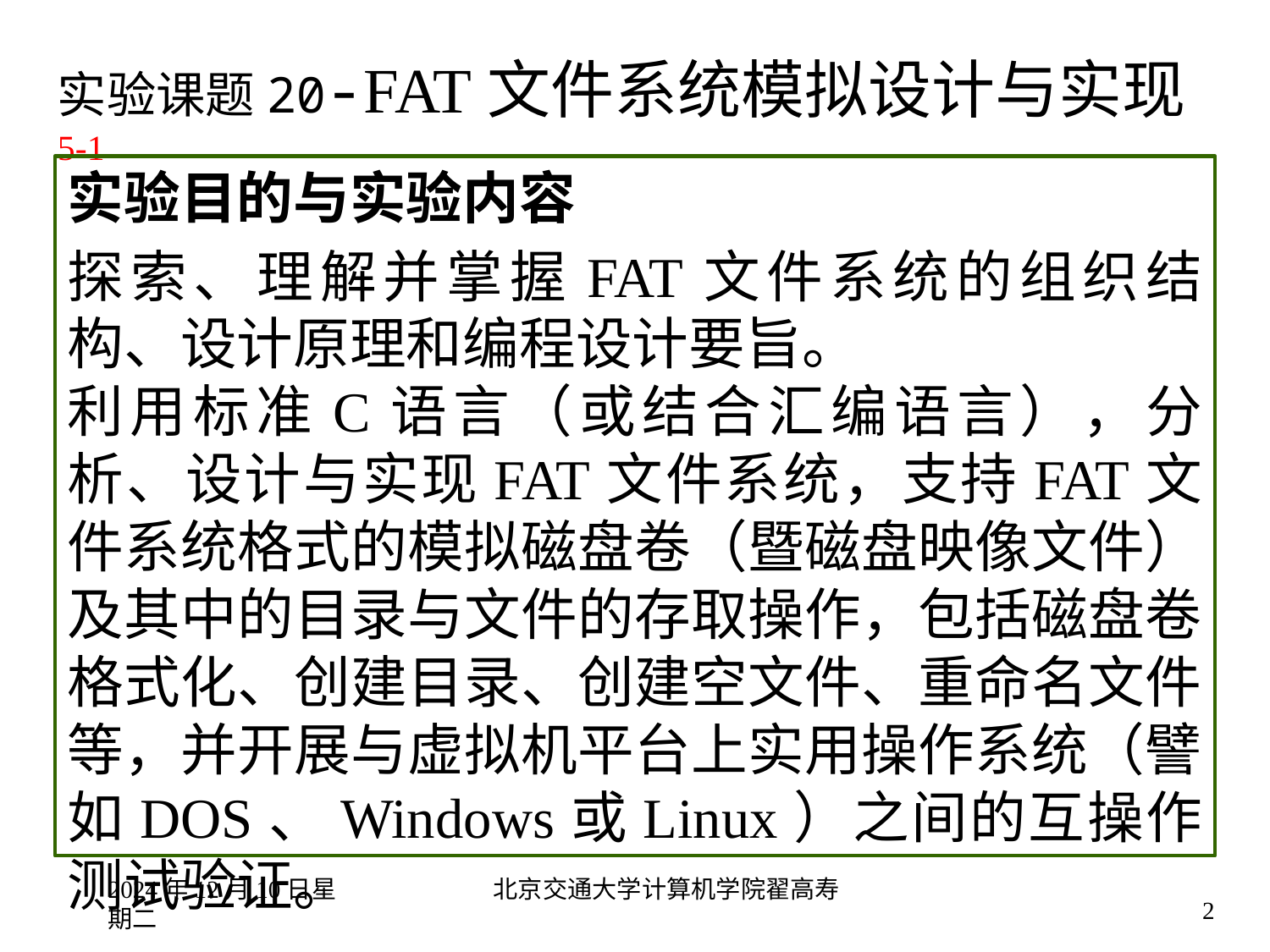

# 实验课题20-FAT文件系统模拟设计与实现5-1
实验目的与实验内容
探索、理解并掌握FAT文件系统的组织结构、设计原理和编程设计要旨。
利用标准C语言（或结合汇编语言），分析、设计与实现FAT文件系统，支持FAT文件系统格式的模拟磁盘卷（暨磁盘映像文件）及其中的目录与文件的存取操作，包括磁盘卷格式化、创建目录、创建空文件、重命名文件等，并开展与虚拟机平台上实用操作系统（譬如DOS、Windows或Linux）之间的互操作测试验证。
2024年12月10日星期二
北京交通大学计算机学院翟高寿
2